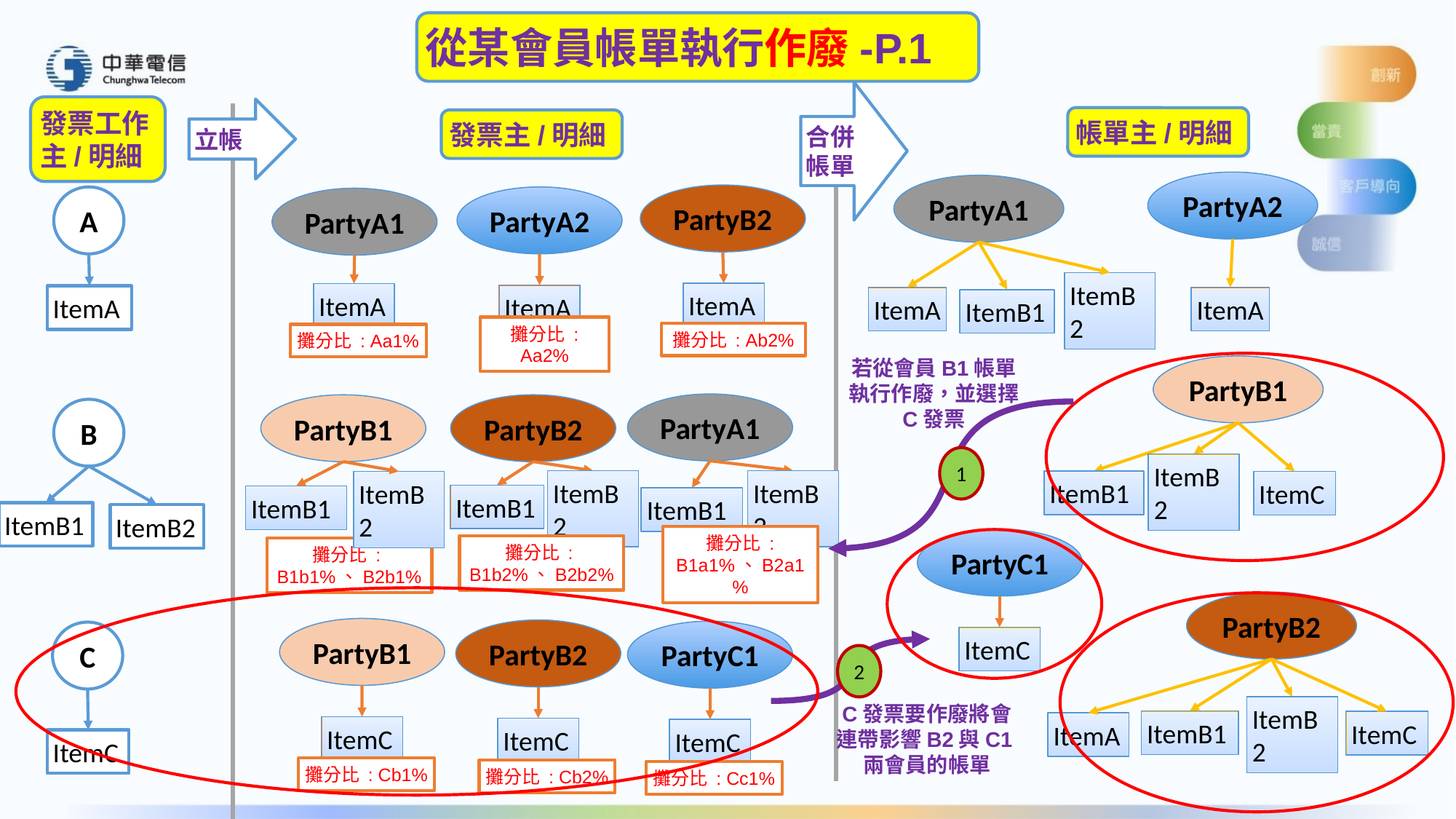

從某會員帳單執行作廢-P.1
合併帳單
發票工作主/明細
立帳
帳單主/明細
發票主/明細
PartyA2
PartyA1
PartyB2
A
PartyA2
PartyA1
ItemA
ItemA
ItemA
ItemA
ItemA
ItemA
ItemB2
ItemB1
攤分比 : Ab2%
攤分比 : Aa1%
攤分比 : Aa2%
若從會員B1帳單執行作廢，並選擇C發票

PartyB1
PartyA1
PartyB1
PartyB2
B
1
ItemB2
ItemB1
ItemC
ItemB1
ItemB1
ItemB2
ItemB2
ItemB2
ItemB1
ItemB1
ItemB2
PartyC1

攤分比 :
B1b2%、B2b2%
攤分比 : B1a1%、B2a1%
攤分比 :
B1b1%、B2b1%

PartyB2

PartyB1
PartyB2
PartyC1
C
ItemC
2
C發票要作廢將會連帶影響B2與C1兩會員的帳單
ItemB1
ItemC
ItemA
ItemB2
ItemC
ItemC
ItemC
ItemC
攤分比 : Cb1%
攤分比 : Cb2%
攤分比 : Cc1%